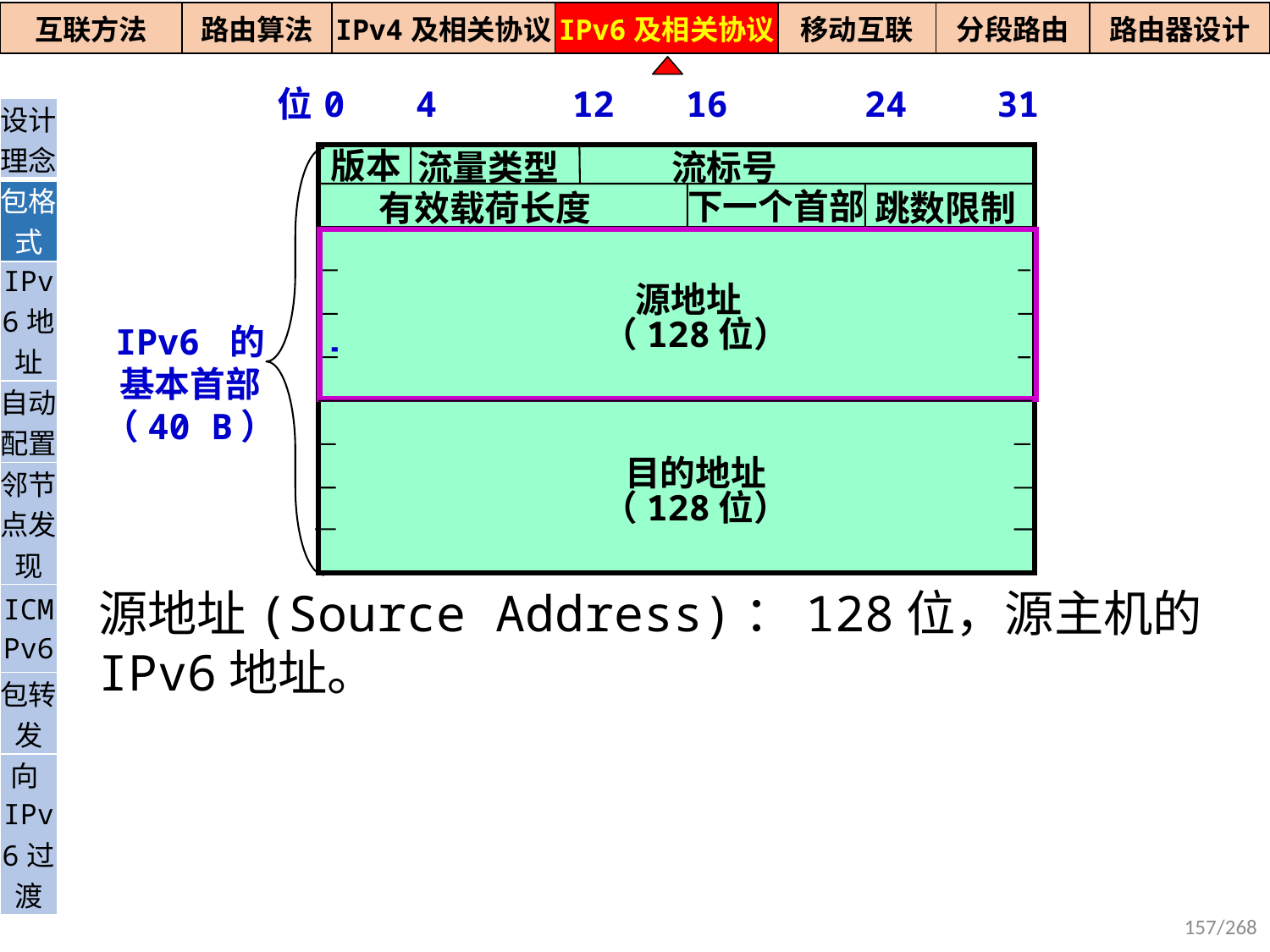

| 互联方法 | 路由算法 | IPv4及相关协议 | IPv6及相关协议 | 移动互联 | 分段路由 | 路由器设计 |
| --- | --- | --- | --- | --- | --- | --- |

位
0
4
12
16
24
31
| 设计理念 |
| --- |
| 包格式 |
| IPv6地址 |
| 自动配置 |
| 邻节点发现 |
| ICMPv6 |
| 包转发 |
| 向IPv6过渡 |
版本
流量类型
流标号
TCP

下一个首部
有效载荷长度
跳数限制

源地址
（128位）
IPv6 的
基本首部
（40 B）

目的地址
（128位）

源地址(Source Address)：128位，源主机的IPv6地址。
157/268